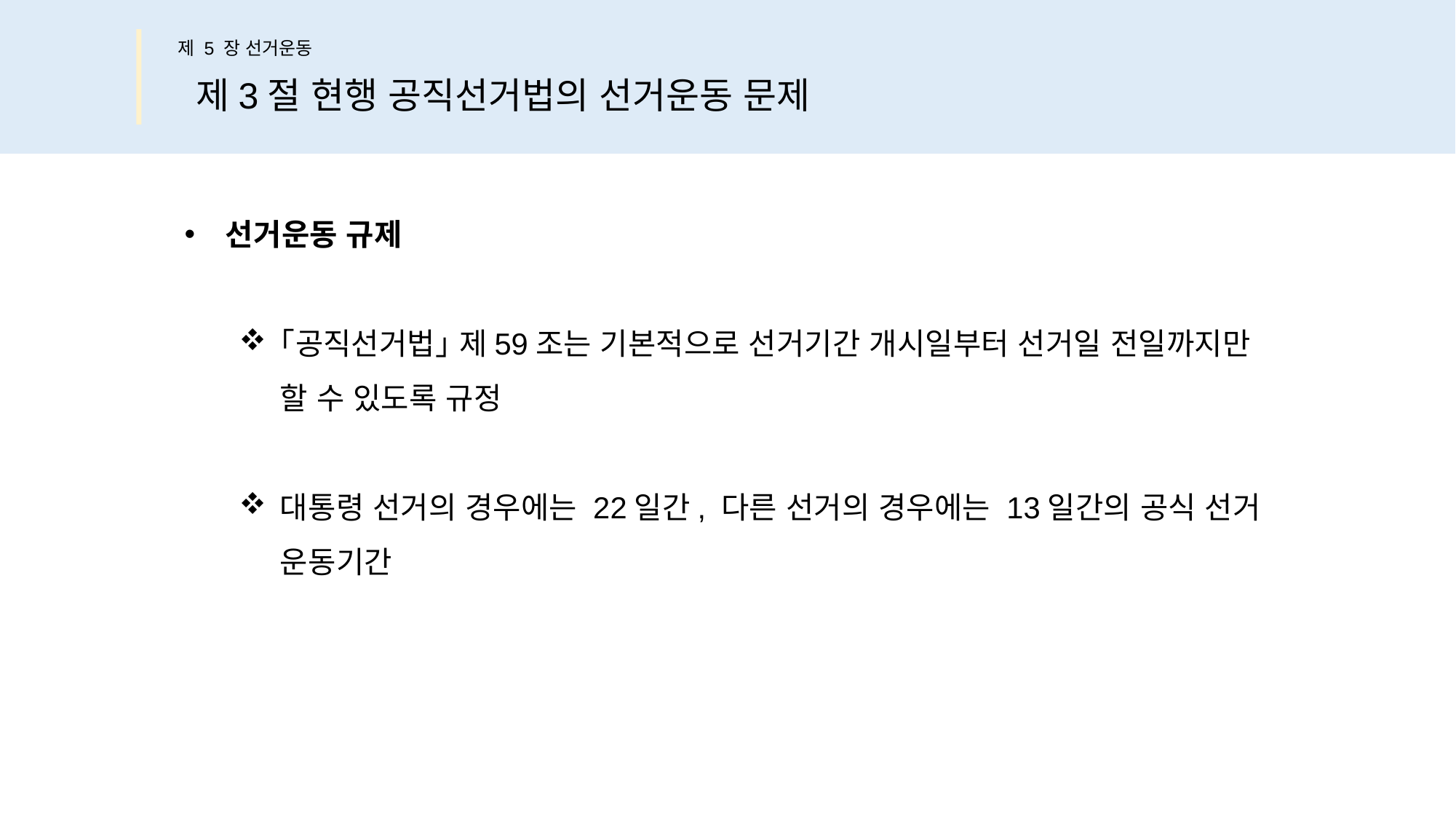

제 5 장 선거운동
제3절 현행 공직선거법의 선거운동 문제
선거운동 규제

｢공직선거법｣ 제59조는 기본적으로 선거기간 개시일부터 선거일 전일까지만
할 수 있도록 규정

대통령 선거의 경우에는 22일간, 다른 선거의 경우에는 13일간의 공식 선거
운동기간